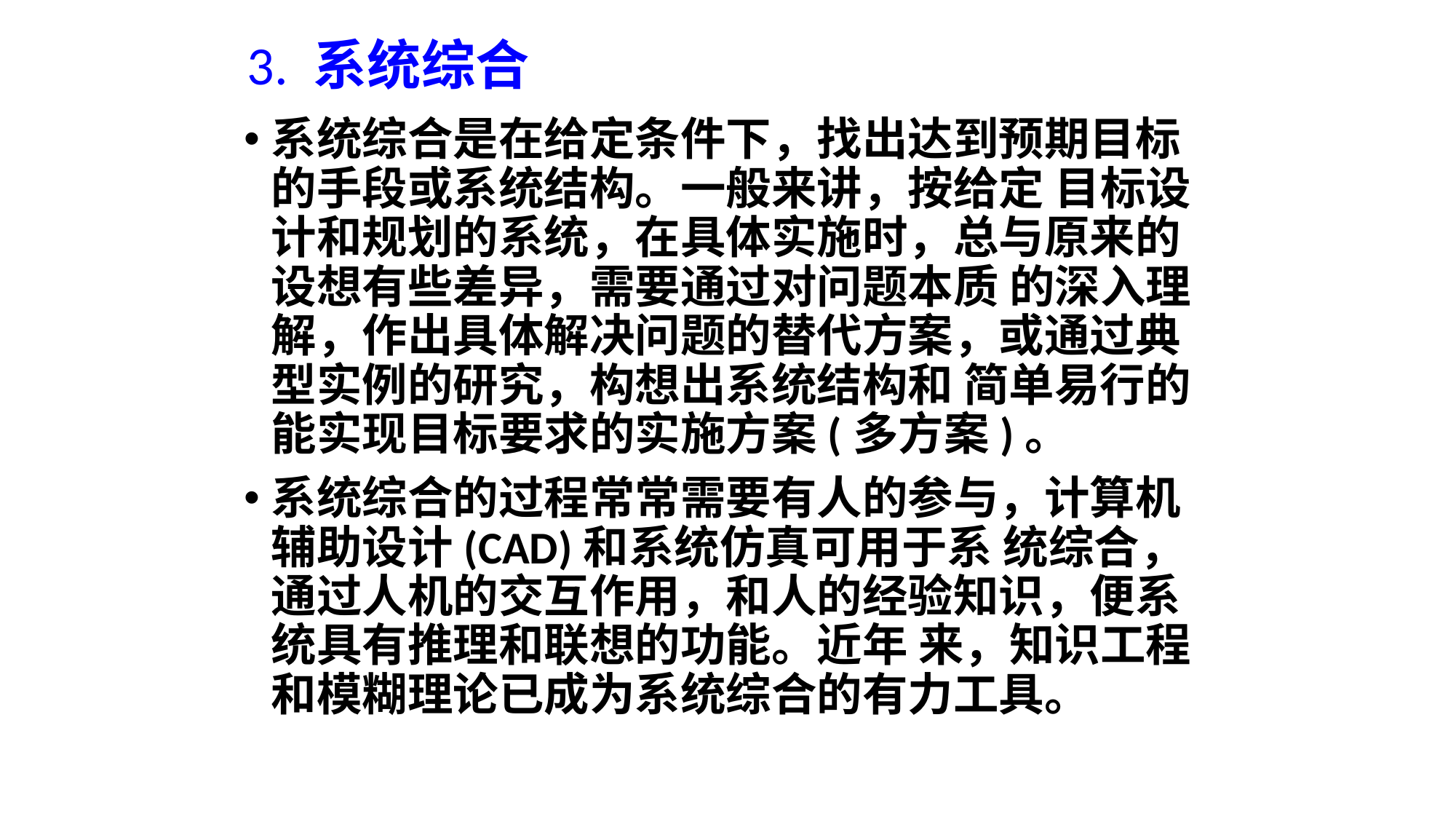

# 3. 系统综合
系统综合是在给定条件下，找出达到预期目标的手段或系统结构。一般来讲，按给定 目标设计和规划的系统，在具体实施时，总与原来的设想有些差异，需要通过对问题本质 的深入理解，作出具体解决问题的替代方案，或通过典型实例的研究，构想出系统结构和 简单易行的能实现目标要求的实施方案(多方案)。
系统综合的过程常常需要有人的参与，计算机辅助设计(CAD)和系统仿真可用于系 统综合，通过人机的交互作用，和人的经验知识，便系统具有推理和联想的功能。近年 来，知识工程和模糊理论已成为系统综合的有力工具。